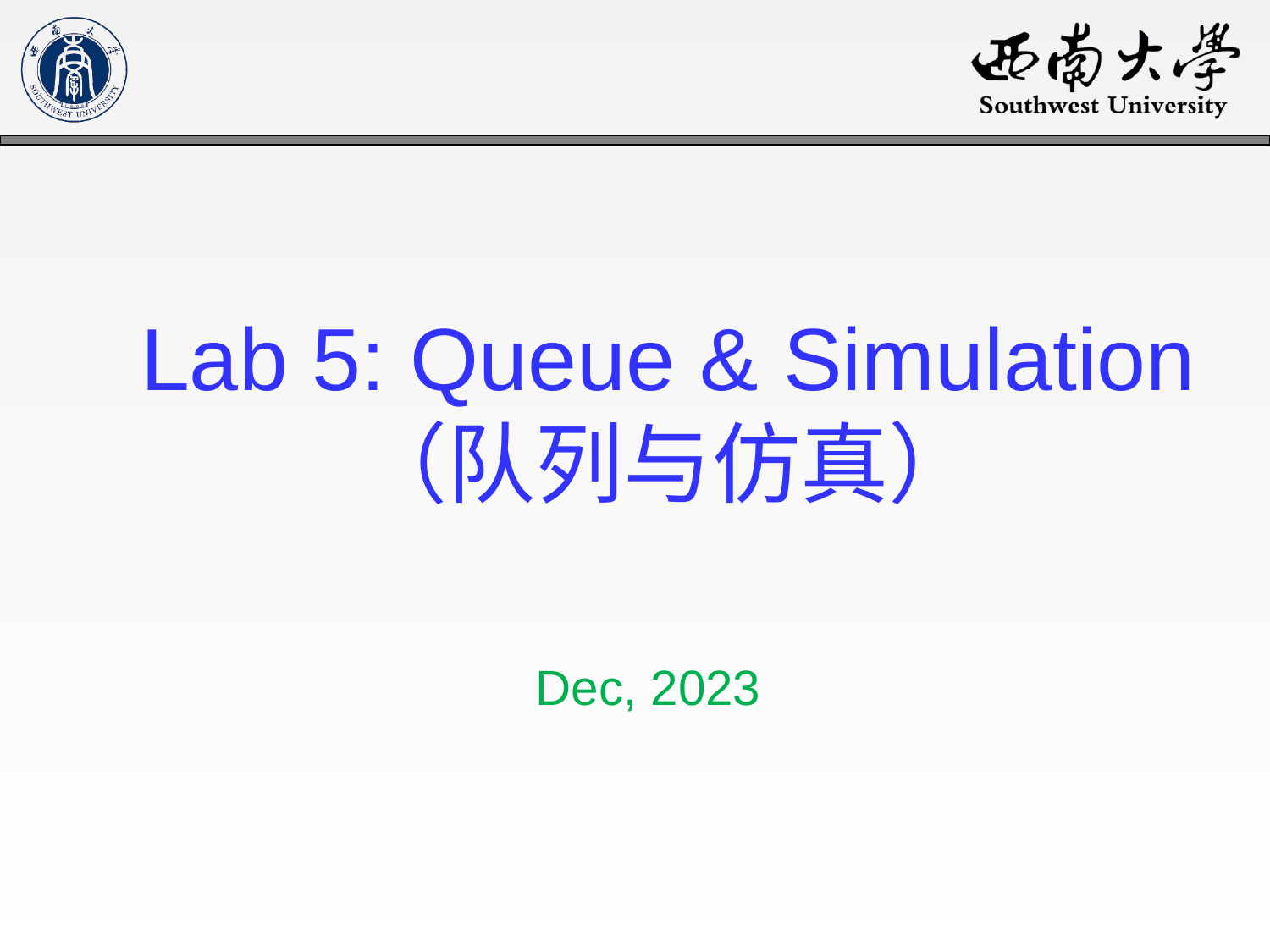

# Lab 5: Queue & Simulation （队列与仿真）

Dec, 2023